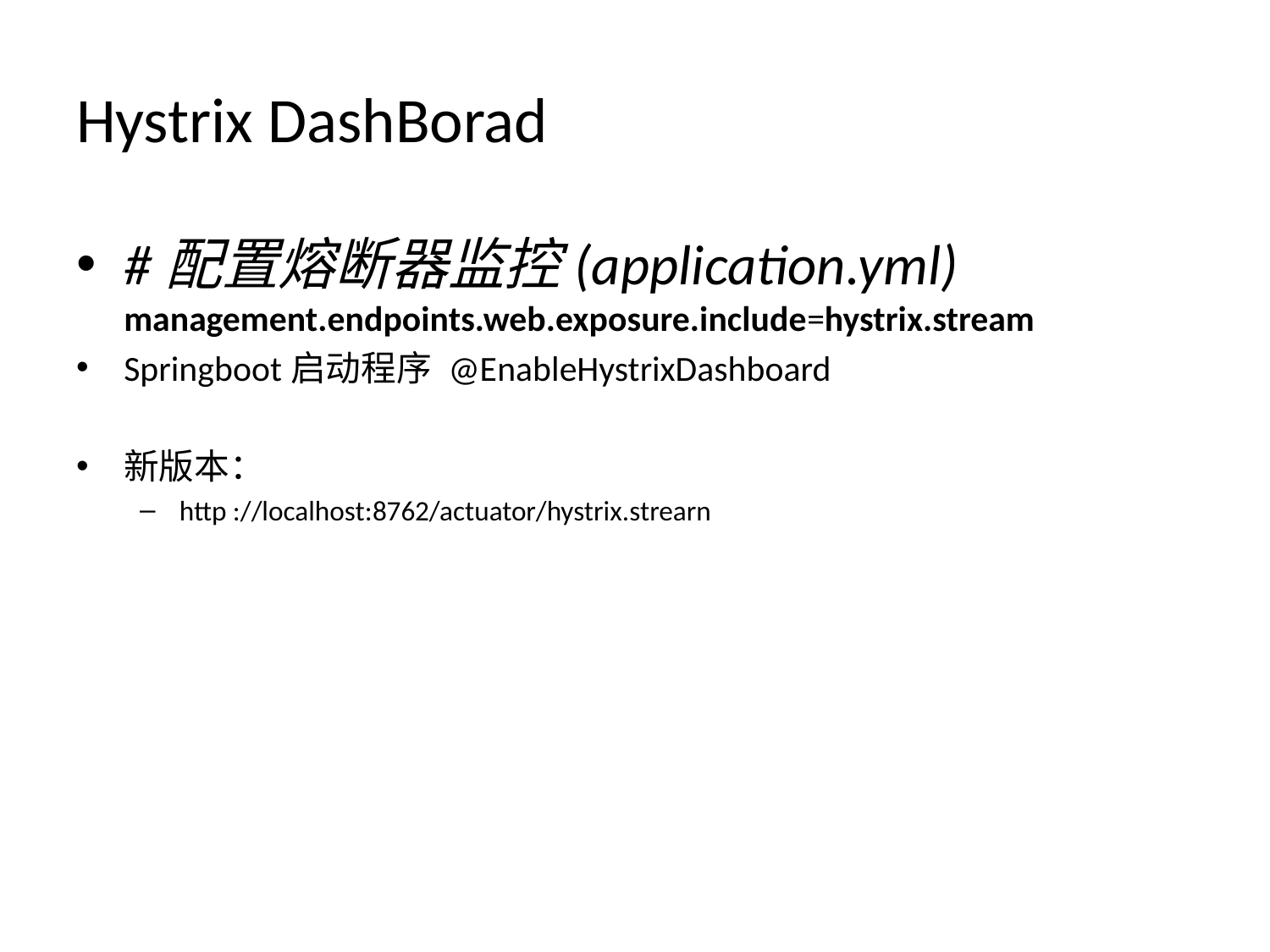

# Hystrix DashBorad
#配置熔断器监控(application.yml)
management.endpoints.web.exposure.include=hystrix.stream
Springboot启动程序 @EnableHystrixDashboard

新版本：
http ://localhost:8762/actuator/hystrix.strearn